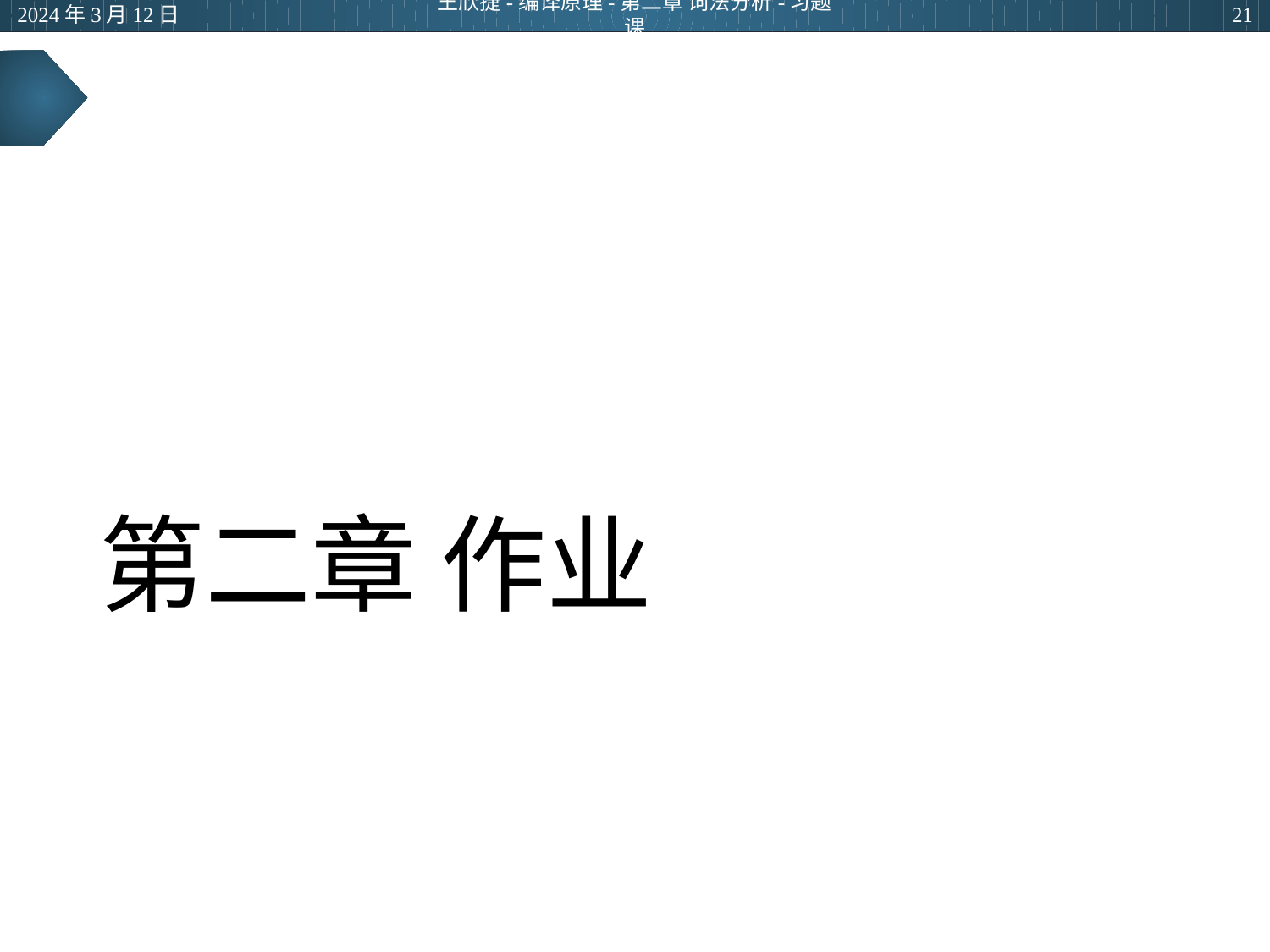

2024年3月12日
王欣捷-编译原理-第二章 词法分析-习题课
21
# 第二章 作业